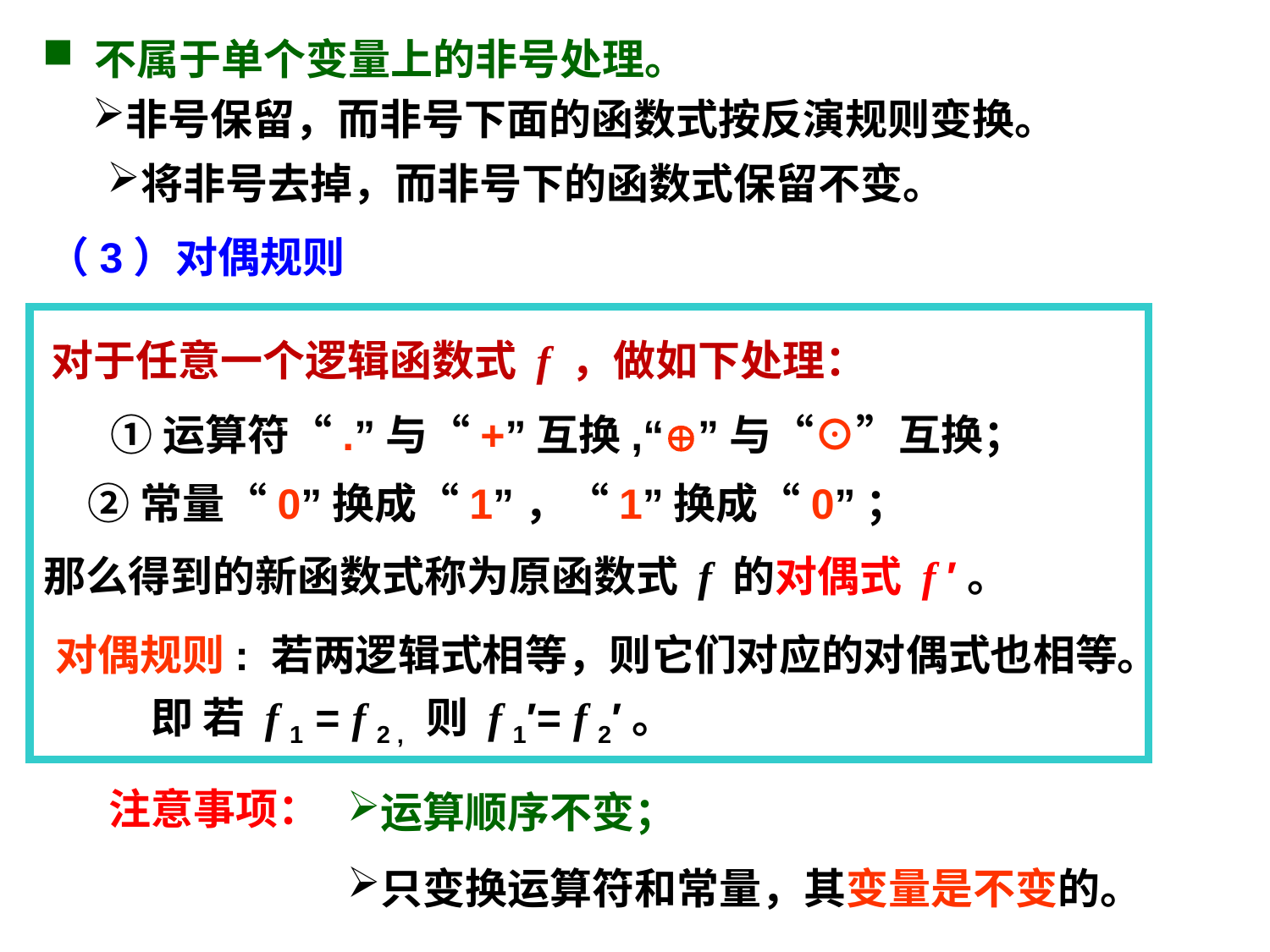

不属于单个变量上的非号处理。
非号保留，而非号下面的函数式按反演规则变换。
将非号去掉，而非号下的函数式保留不变。
（3）对偶规则

对于任意一个逻辑函数式 f ，做如下处理：
①运算符“.”与“+”互换,“⊕”与“⊙”互换；
②常量“0”换成“1”，“1”换成“0”；
那么得到的新函数式称为原函数式 f 的对偶式 f ′。
对偶规则: 若两逻辑式相等，则它们对应的对偶式也相等。
         即 若 f 1 = f 2 , 则 f 1′= f 2′。
注意事项：
运算顺序不变；
只变换运算符和常量，其变量是不变的。